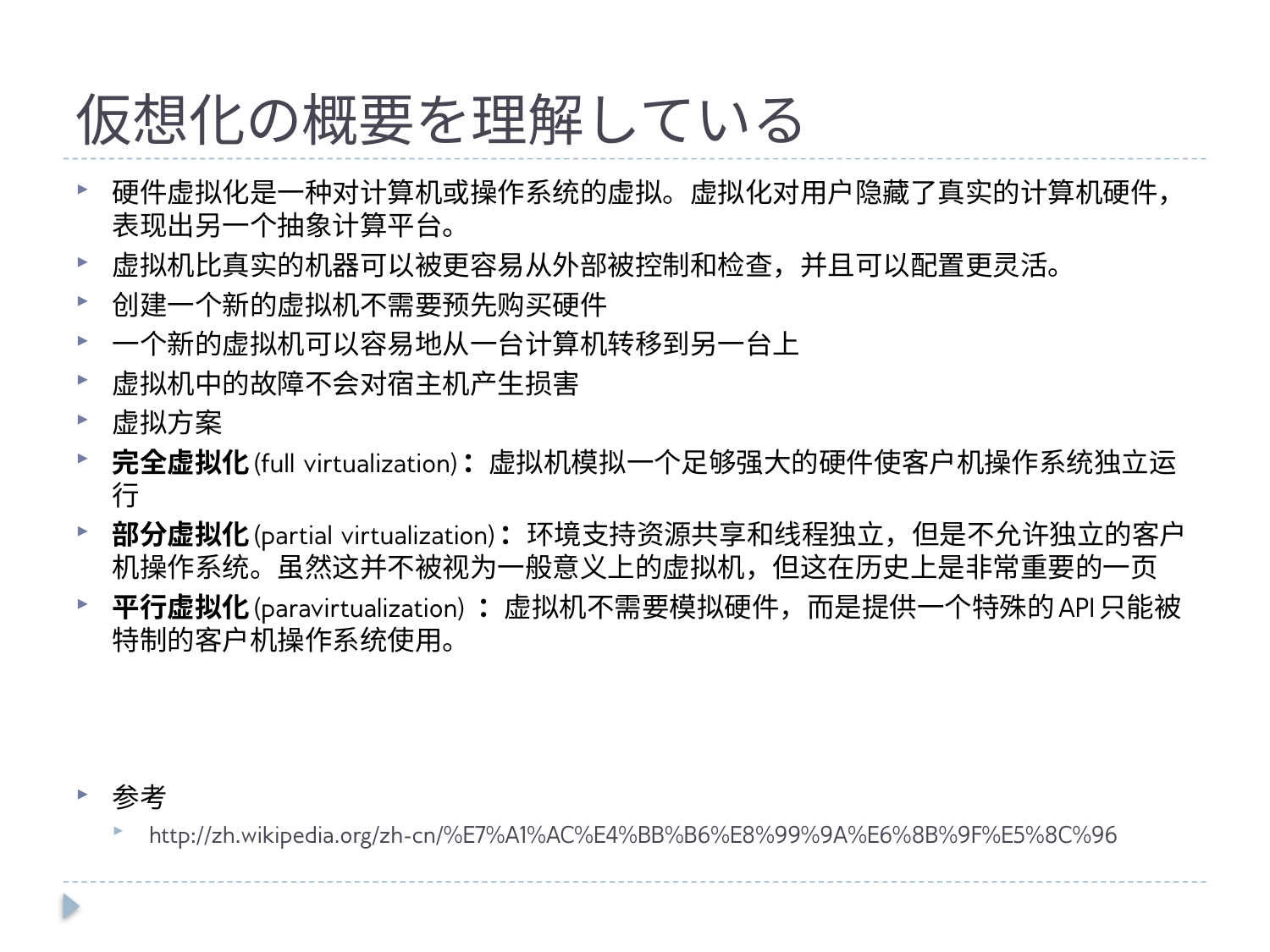

# 仮想化の概要を理解している
硬件虚拟化是一种对计算机或操作系统的虚拟。虚拟化对用户隐藏了真实的计算机硬件，表现出另一个抽象计算平台。
虚拟机比真实的机器可以被更容易从外部被控制和检查，并且可以配置更灵活。
创建一个新的虚拟机不需要预先购买硬件
一个新的虚拟机可以容易地从一台计算机转移到另一台上
虚拟机中的故障不会对宿主机产生损害
虚拟方案
完全虚拟化(full virtualization)：虚拟机模拟一个足够强大的硬件使客户机操作系统独立运行
部分虚拟化(partial virtualization)：环境支持资源共享和线程独立，但是不允许独立的客户机操作系统。虽然这并不被视为一般意义上的虚拟机，但这在历史上是非常重要的一页
平行虚拟化(paravirtualization) ：虚拟机不需要模拟硬件，而是提供一个特殊的API只能被特制的客户机操作系统使用。

参考
http://zh.wikipedia.org/zh-cn/%E7%A1%AC%E4%BB%B6%E8%99%9A%E6%8B%9F%E5%8C%96